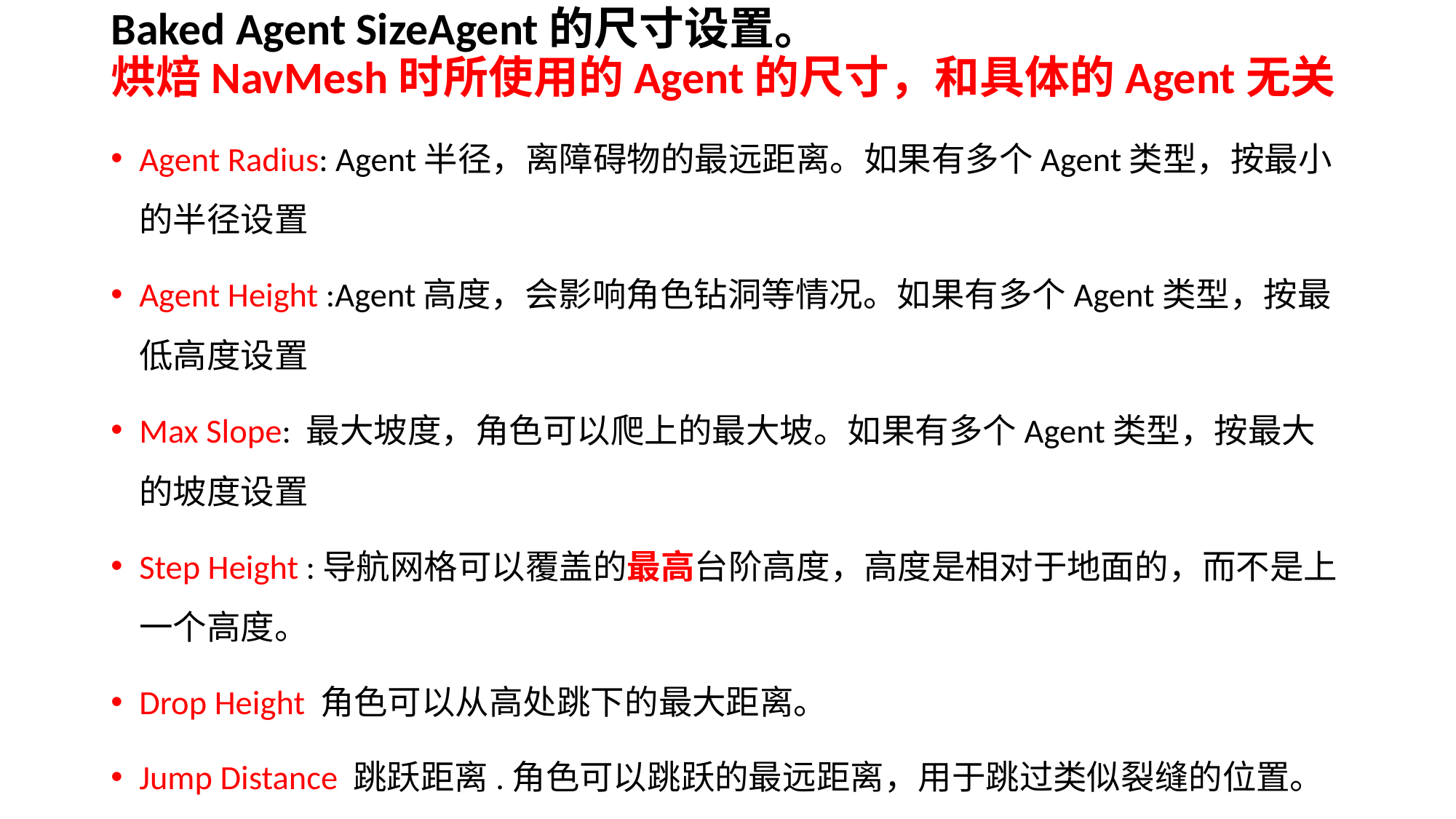

Baked Agent SizeAgent的尺寸设置。
烘焙NavMesh时所使用的Agent的尺寸，和具体的Agent无关
Agent Radius: Agent半径，离障碍物的最远距离。如果有多个Agent类型，按最小的半径设置
Agent Height :Agent高度，会影响角色钻洞等情况。如果有多个Agent类型，按最低高度设置
Max Slope: 最大坡度，角色可以爬上的最大坡。如果有多个Agent类型，按最大的坡度设置
Step Height :导航网格可以覆盖的最高台阶高度，高度是相对于地面的，而不是上一个高度。
Drop Height 角色可以从高处跳下的最大距离。
Jump Distance 跳跃距离.角色可以跳跃的最远距离，用于跳过类似裂缝的位置。